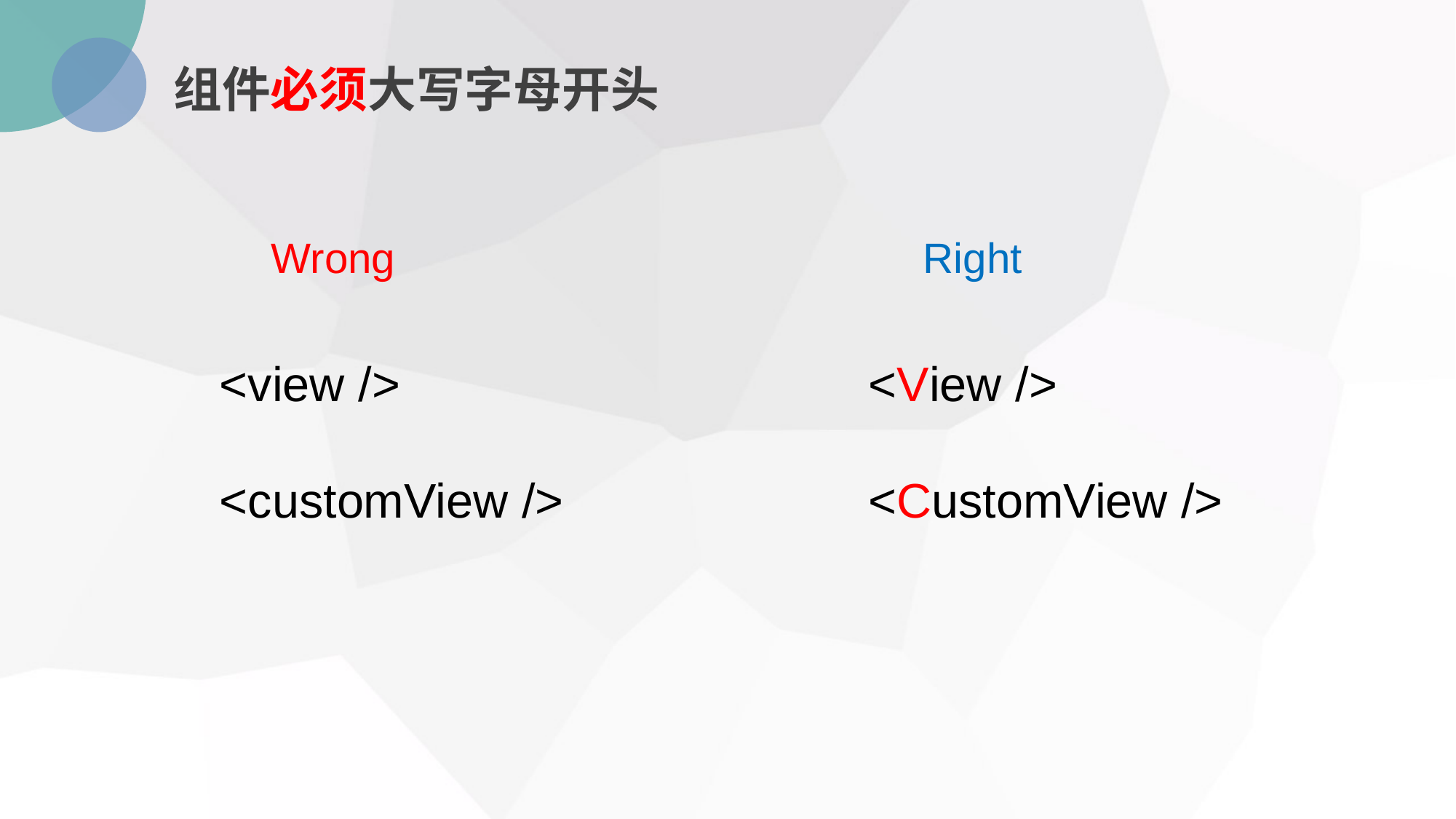

组件必须大写字母开头
 Wrong
<view />

<customView />
     Right
<View />

<CustomView />